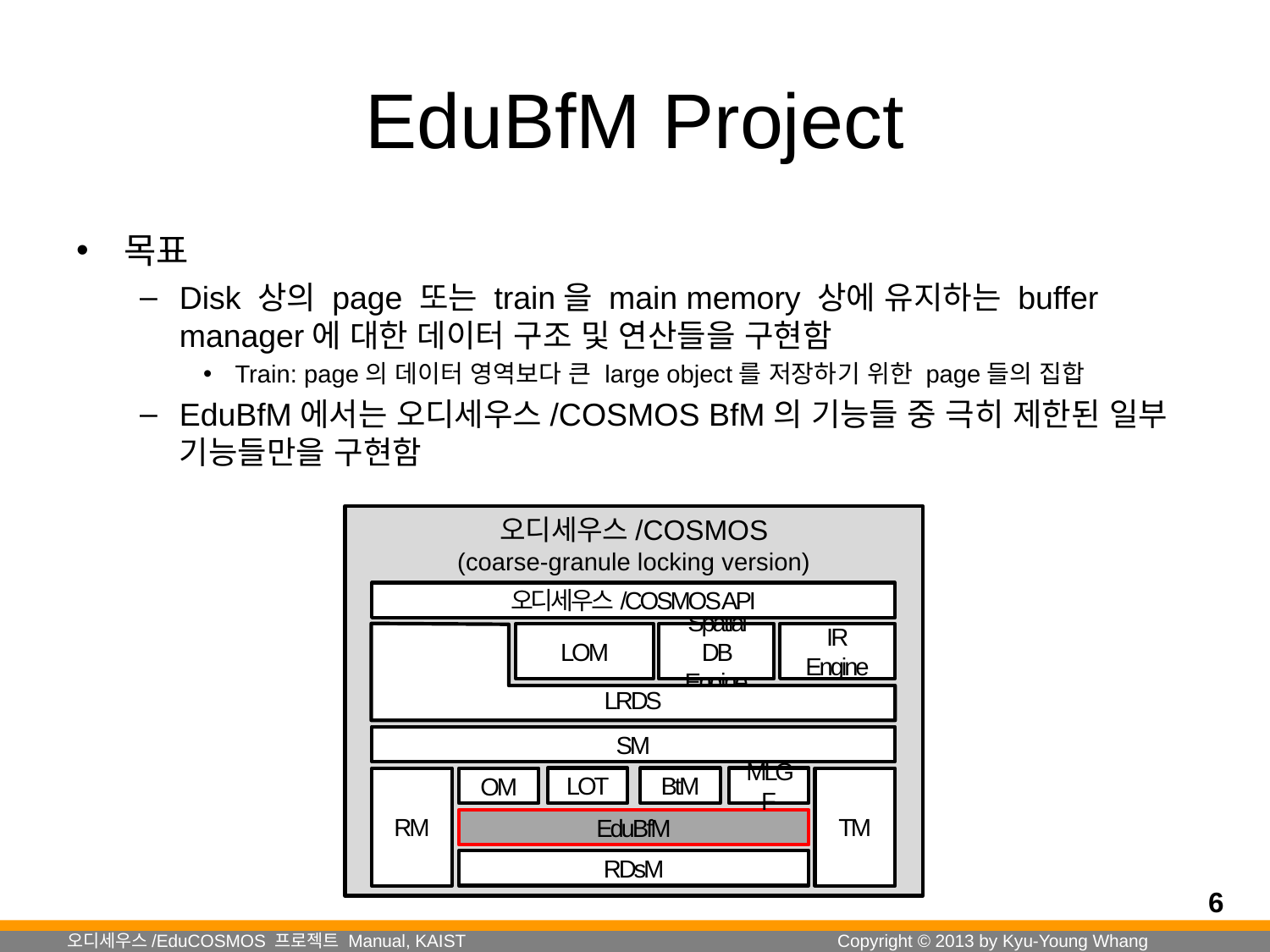

# EduBfM Project
목표
Disk 상의 page 또는 train을 main memory 상에 유지하는 buffer manager에 대한 데이터 구조 및 연산들을 구현함
Train: page의 데이터 영역보다 큰 large object를 저장하기 위한 page들의 집합
EduBfM에서는 오디세우스/COSMOS BfM의 기능들 중 극히 제한된 일부 기능들만을 구현함
오디세우스/COSMOS
(coarse-granule locking version)
오디세우스/COSMOS API
IR
Engine
LOM
Spatial DB Engine
SM
RM
LOT
BtM
MLGF
TM
OM
EduBfM
RDsM
LRDS